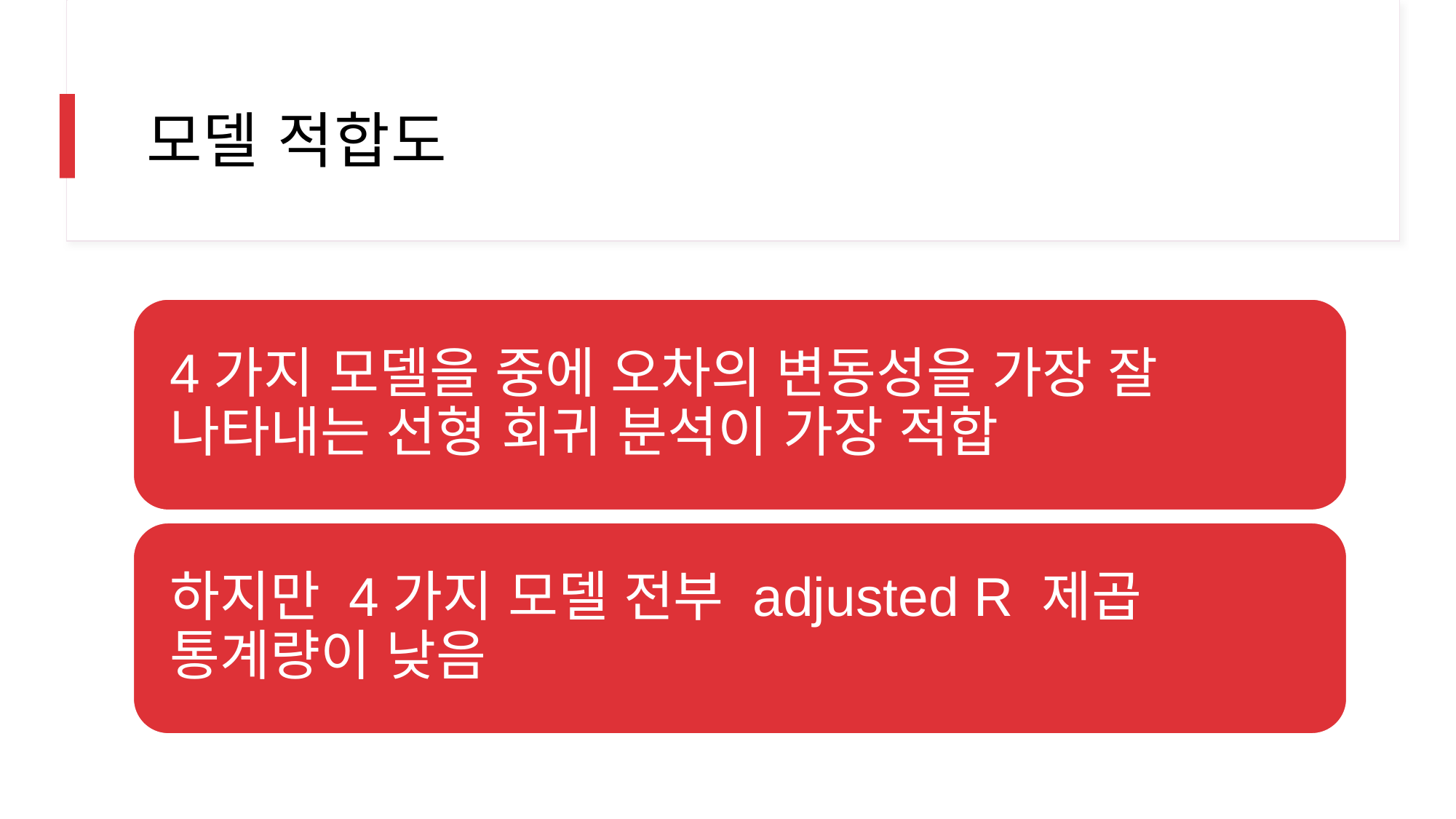

# 모델 적합도
4가지 모델을 중에 오차의 변동성을 가장 잘 나타내는 선형 회귀 분석이 가장 적합
하지만 4가지 모델 전부 adjusted R 제곱 통계량이 낮음